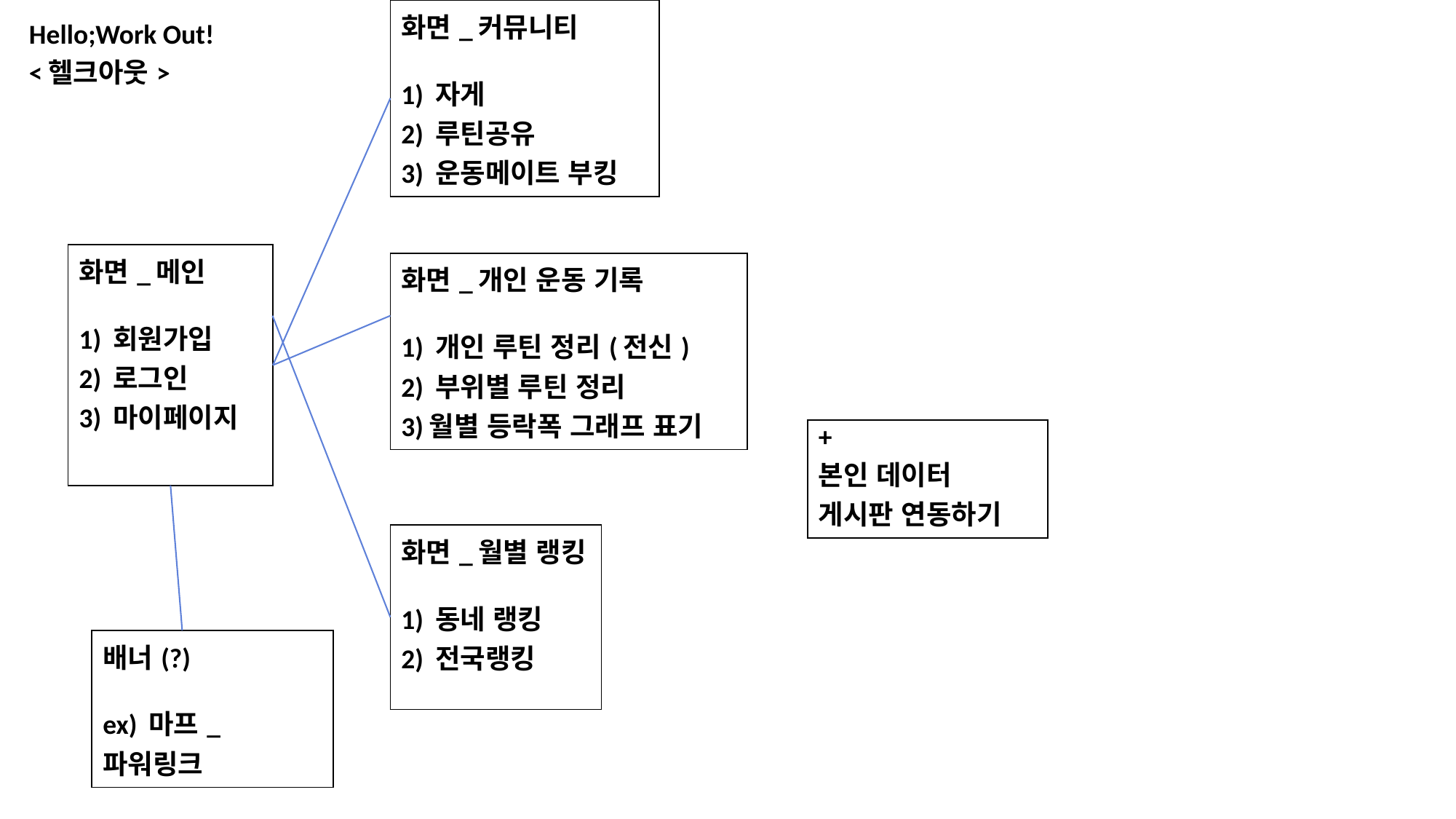

| 화면\_커뮤니티 1) 자게 2) 루틴공유 3) 운동메이트 부킹 |
| --- |
| Hello;Work Out! <헬크아웃> |
| --- |
| 화면\_메인 1) 회원가입 2) 로그인 3) 마이페이지 |
| --- |
| 화면\_개인 운동 기록 1) 개인 루틴 정리(전신) 2) 부위별 루틴 정리 3)월별 등락폭 그래프 표기 |
| --- |
| + 본인 데이터 게시판 연동하기 |
| --- |
| 화면\_월별 랭킹 1) 동네 랭킹 2) 전국랭킹 |
| --- |
| 배너(?) ex) 마프\_파워링크 |
| --- |